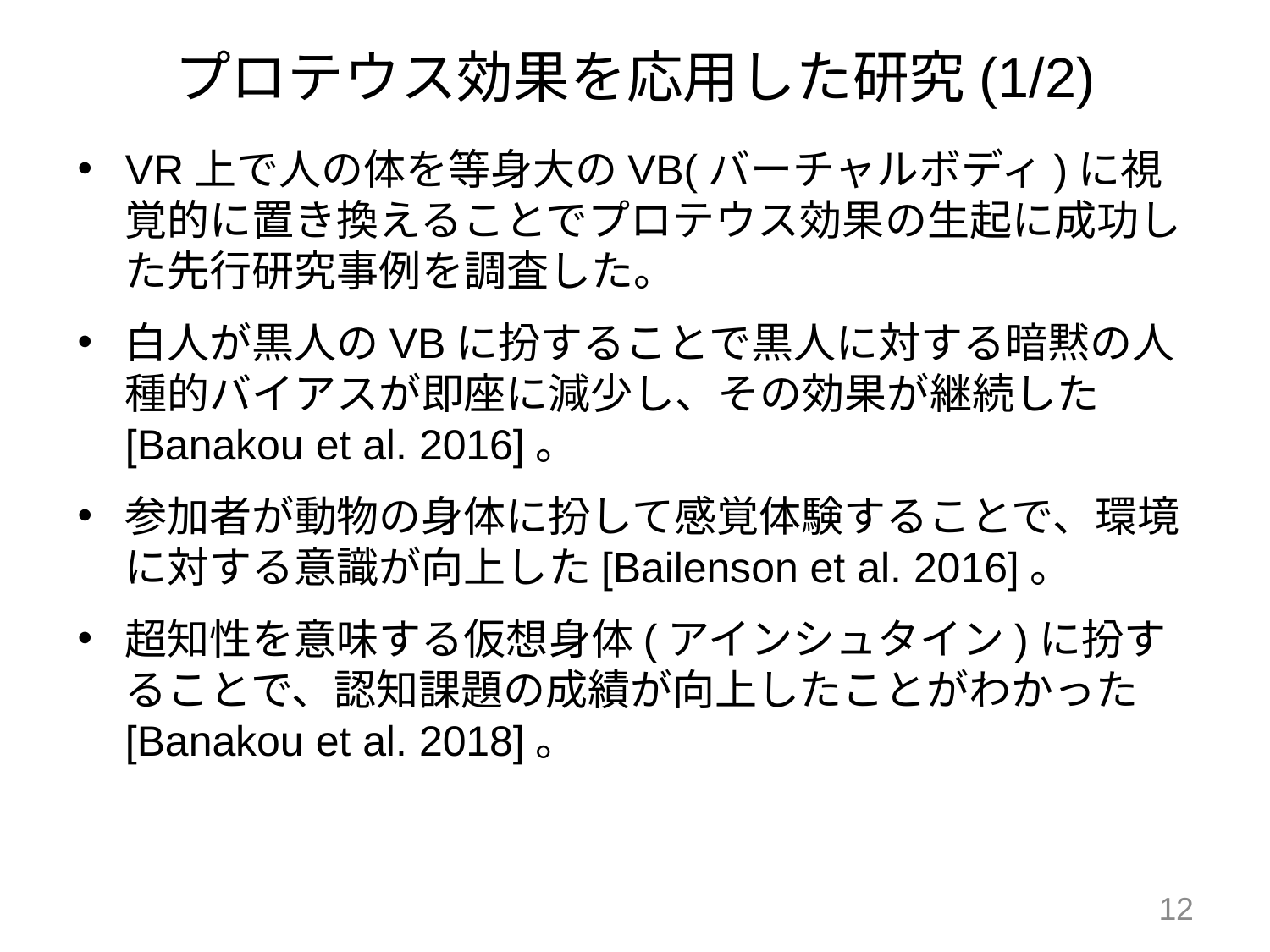

# プロテウス効果を応用した研究(1/2)
VR上で人の体を等身大のVB(バーチャルボディ)に視覚的に置き換えることでプロテウス効果の生起に成功した先行研究事例を調査した。
白人が黒人のVBに扮することで黒人に対する暗黙の人種的バイアスが即座に減少し、その効果が継続した[Banakou et al. 2016]。
参加者が動物の身体に扮して感覚体験することで、環境に対する意識が向上した[Bailenson et al. 2016]。
超知性を意味する仮想身体(アインシュタイン)に扮することで、認知課題の成績が向上したことがわかった
[Banakou et al. 2018]。

12